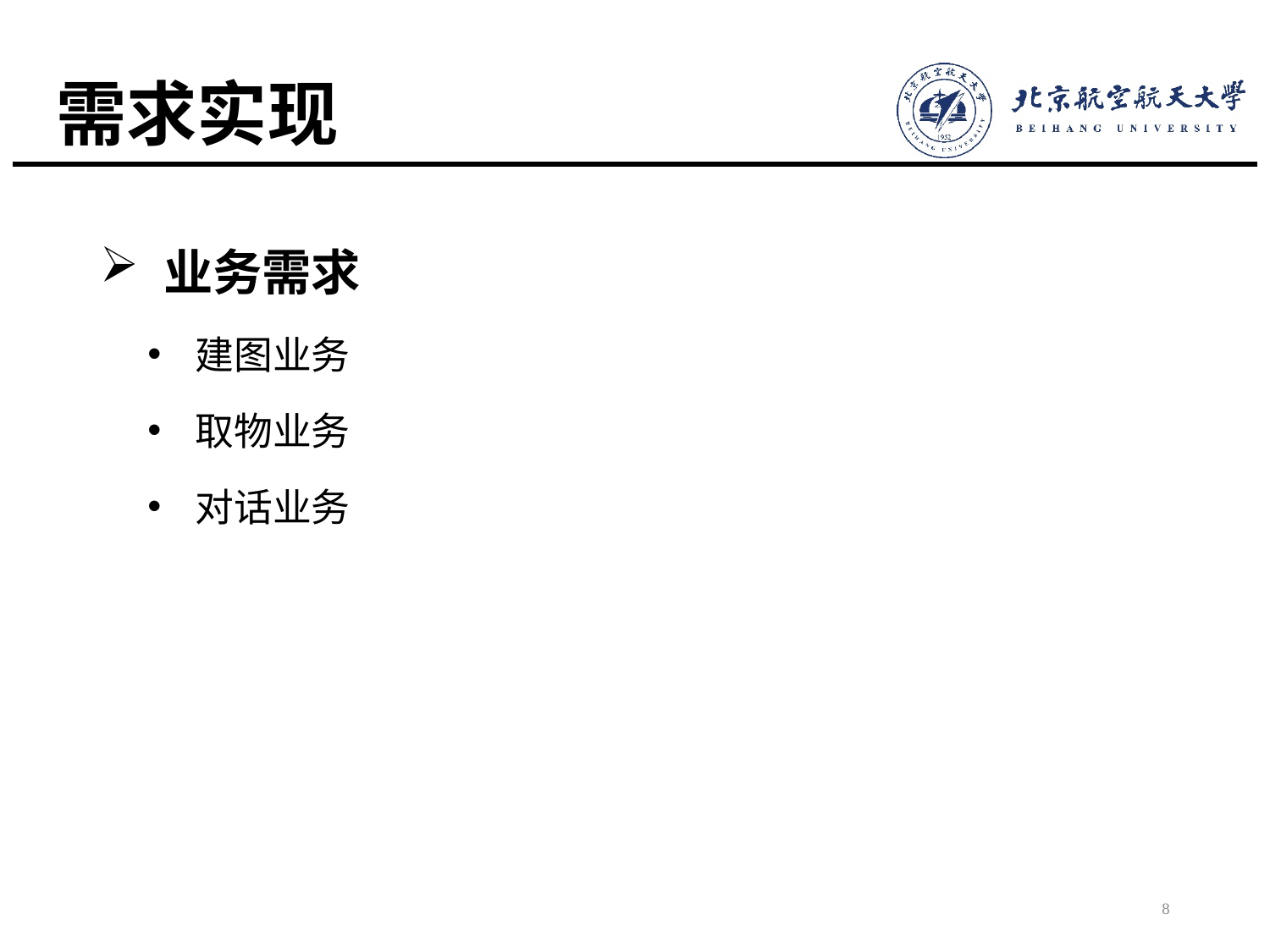

# 需求实现
业务需求
建图业务
取物业务
对话业务
8